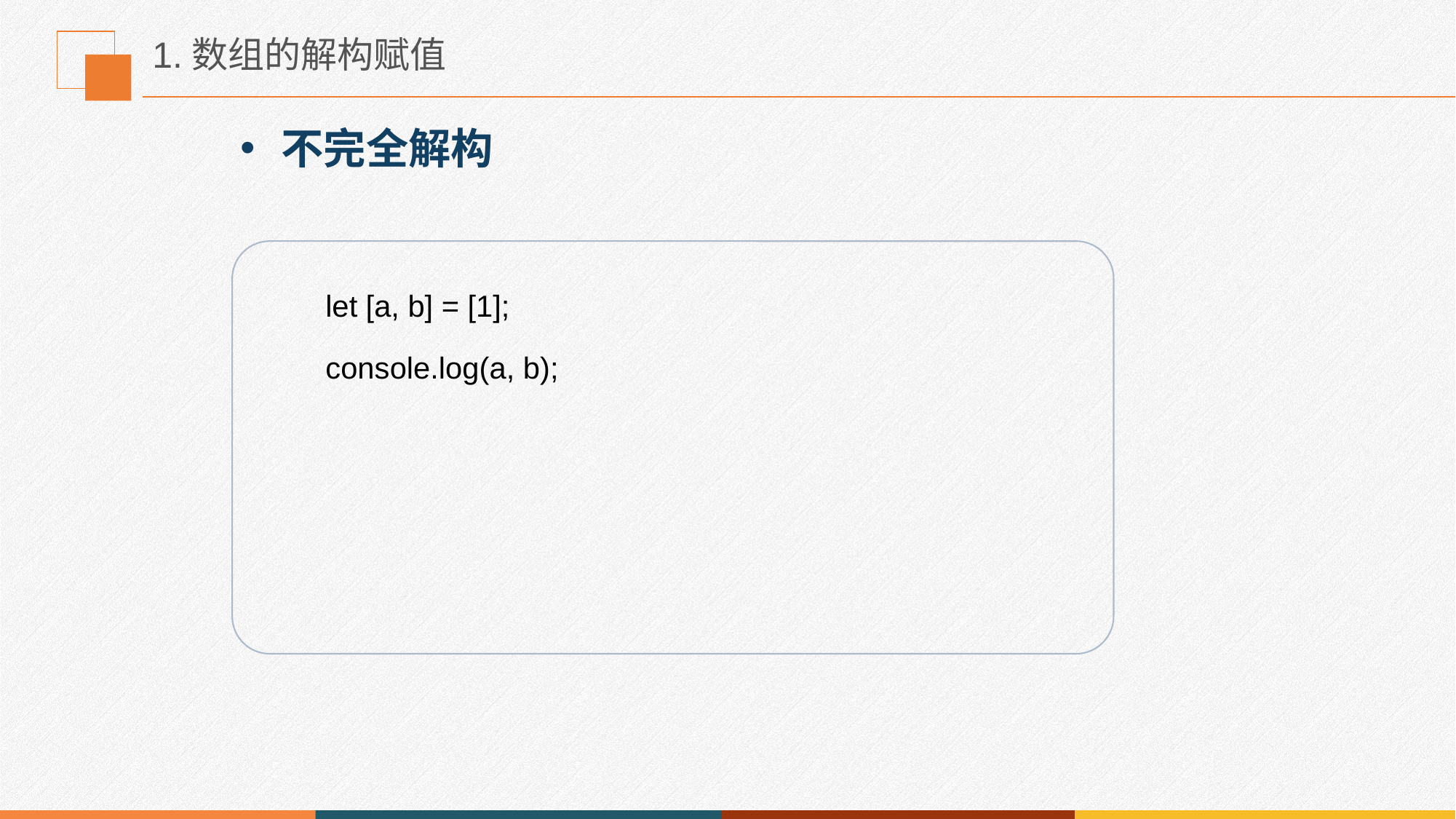

# 1.数组的解构赋值
不完全解构

let [a, b] = [1];
console.log(a, b);